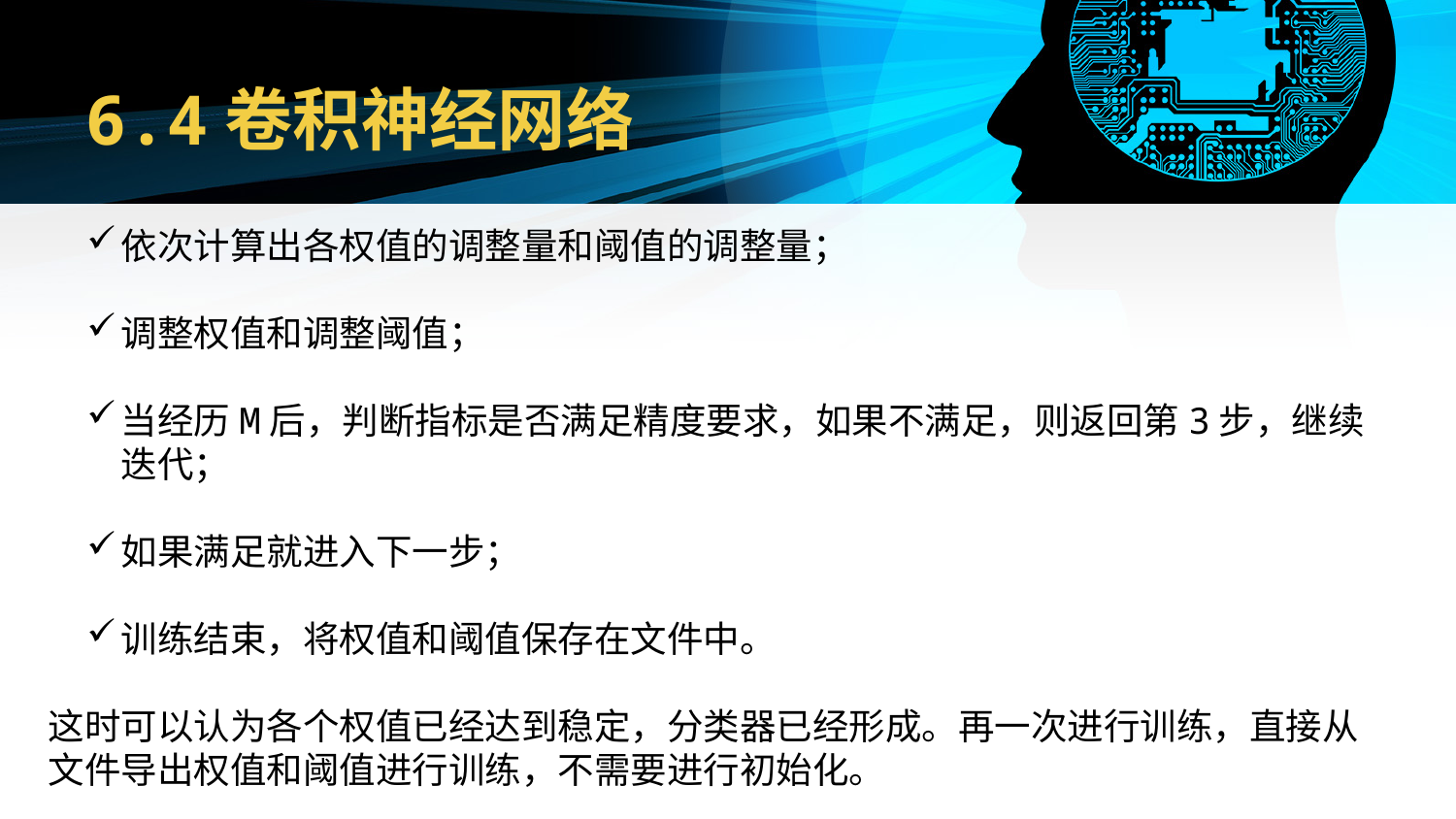

# 6.4卷积神经网络
依次计算出各权值的调整量和阈值的调整量；

调整权值和调整阈值；

当经历M后，判断指标是否满足精度要求，如果不满足，则返回第3步，继续迭代；

如果满足就进入下一步；

训练结束，将权值和阈值保存在文件中。

这时可以认为各个权值已经达到稳定，分类器已经形成。再一次进行训练，直接从文件导出权值和阈值进行训练，不需要进行初始化。